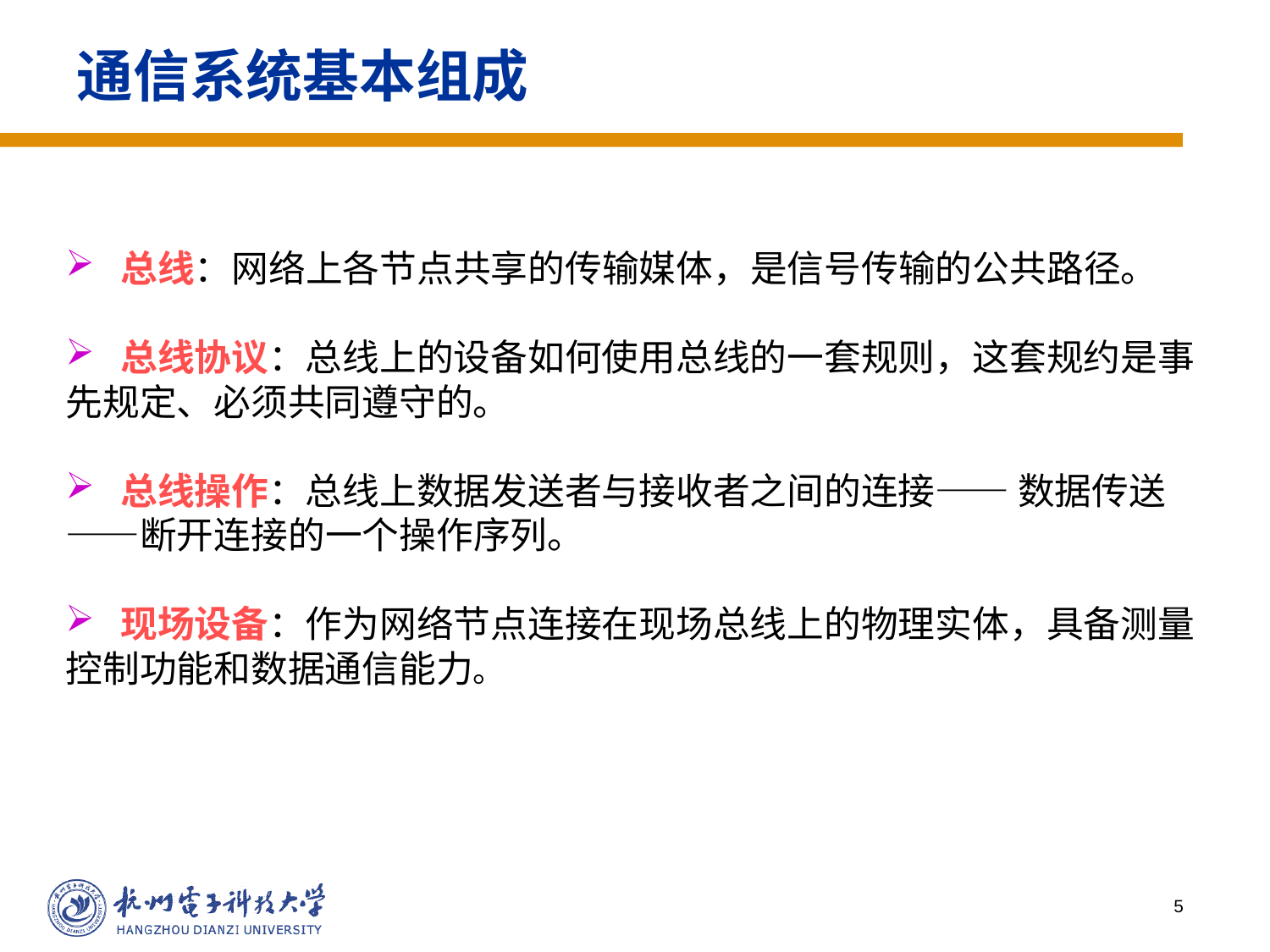

通信系统基本组成
  总线：网络上各节点共享的传输媒体，是信号传输的公共路径。

  总线协议：总线上的设备如何使用总线的一套规则，这套规约是事先规定、必须共同遵守的。

  总线操作：总线上数据发送者与接收者之间的连接—— 数据传送——断开连接的一个操作序列。

  现场设备：作为网络节点连接在现场总线上的物理实体，具备测量控制功能和数据通信能力。

5